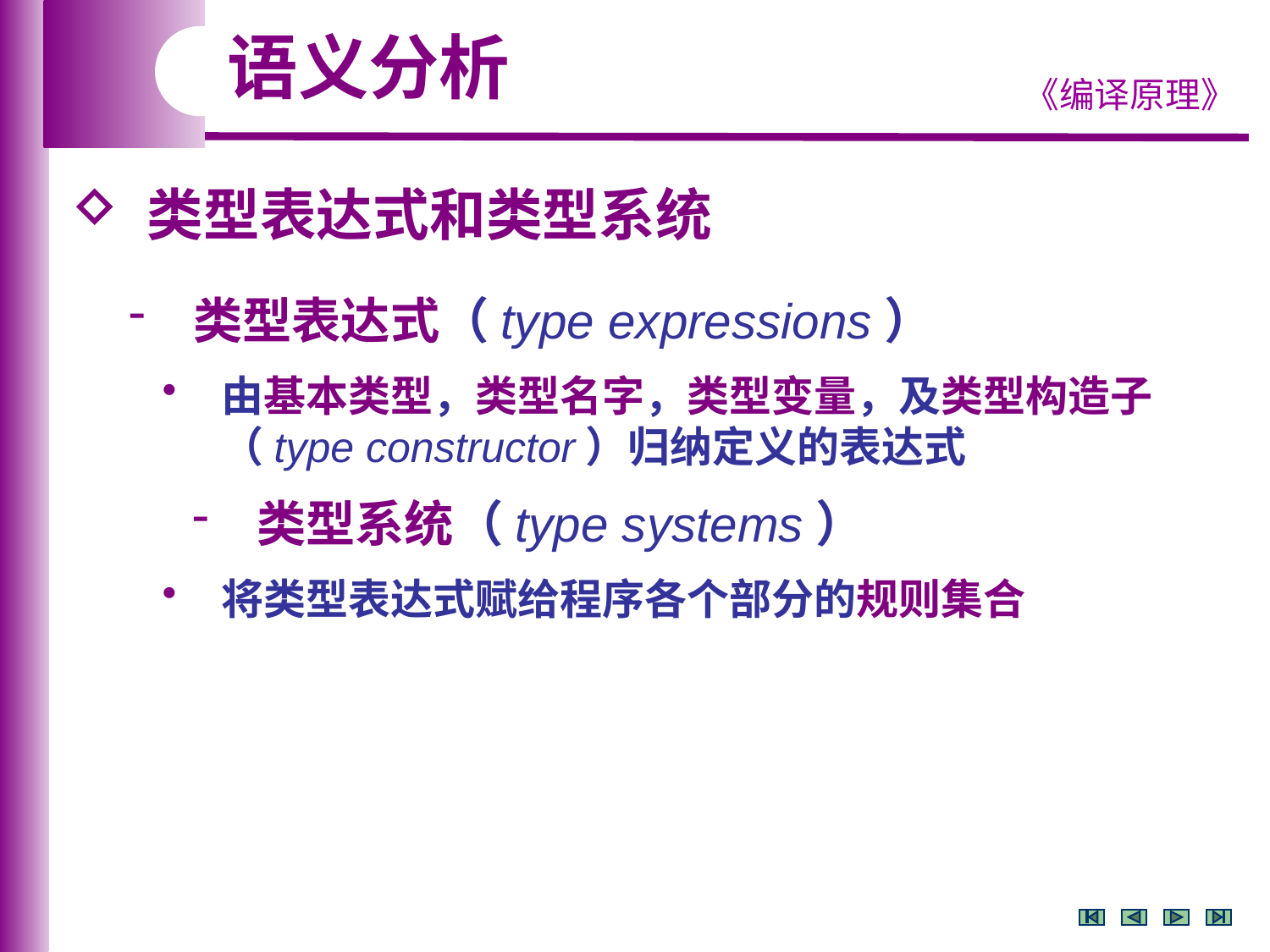

语义分析
 类型表达式和类型系统
  类型表达式（type expressions）

  由基本类型，类型名字，类型变量，及类型构造子
  （type constructor）归纳定义的表达式

  类型系统（type systems）

  将类型表达式赋给程序各个部分的规则集合